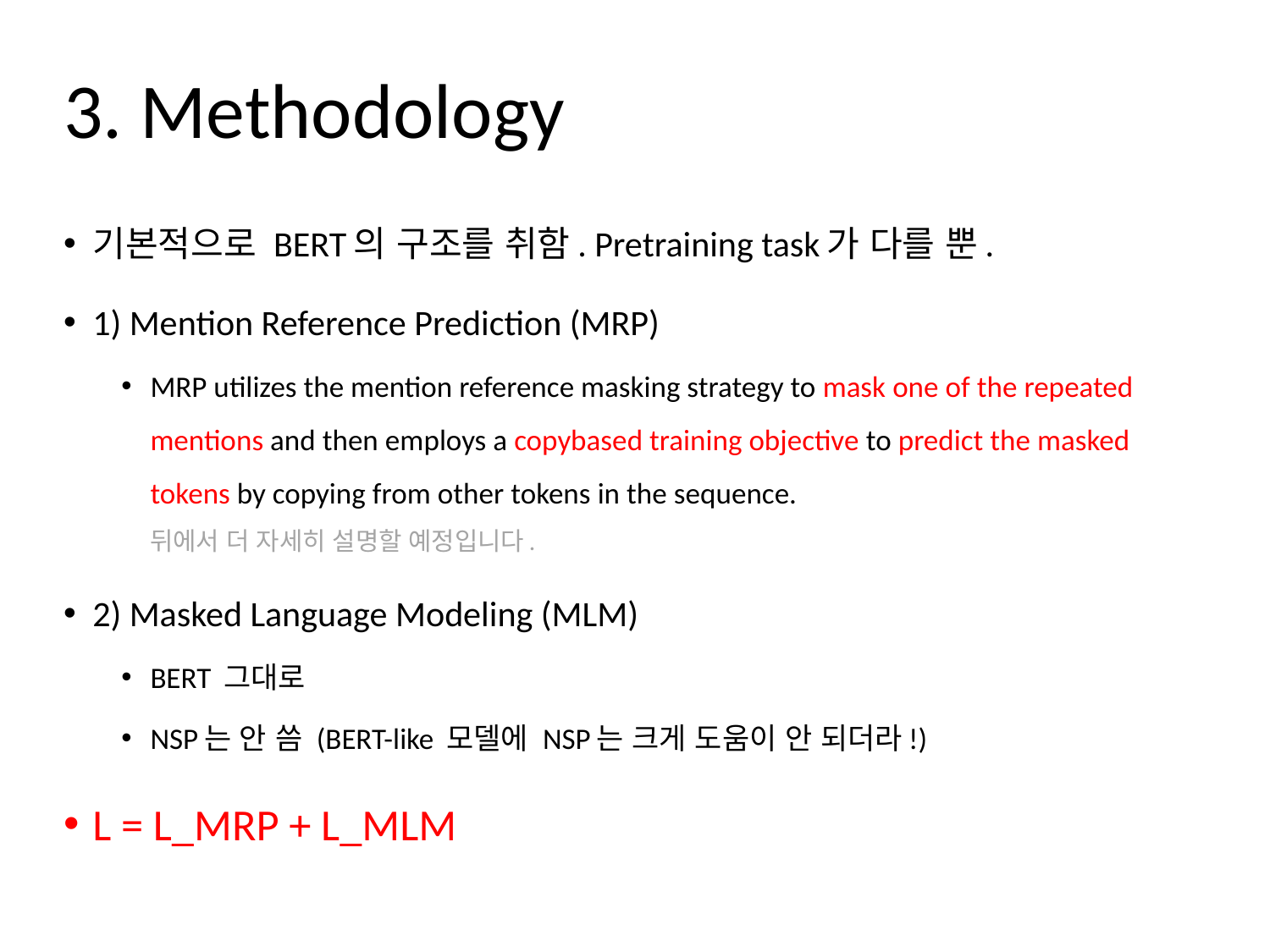

# 3. Methodology
기본적으로 BERT의 구조를 취함. Pretraining task가 다를 뿐.
1) Mention Reference Prediction (MRP)
MRP utilizes the mention reference masking strategy to mask one of the repeated mentions and then employs a copybased training objective to predict the masked tokens by copying from other tokens in the sequence.
뒤에서 더 자세히 설명할 예정입니다.
2) Masked Language Modeling (MLM)
BERT 그대로
NSP는 안 씀 (BERT-like 모델에 NSP는 크게 도움이 안 되더라!)
L = L_MRP + L_MLM